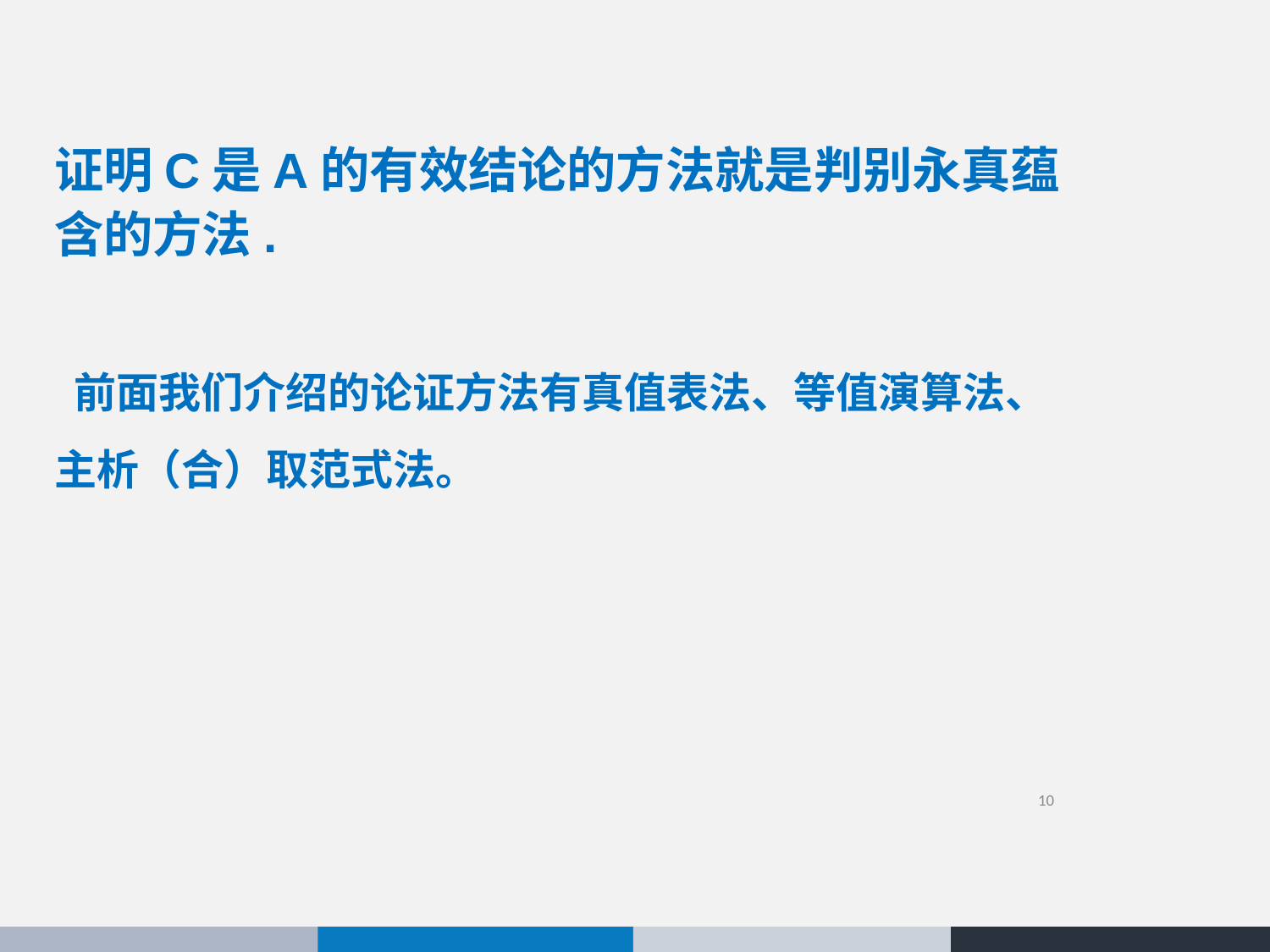

# 证明C是A的有效结论的方法就是判别永真蕴含的方法.

 前面我们介绍的论证方法有真值表法、等值演算法、
主析（合）取范式法。

10